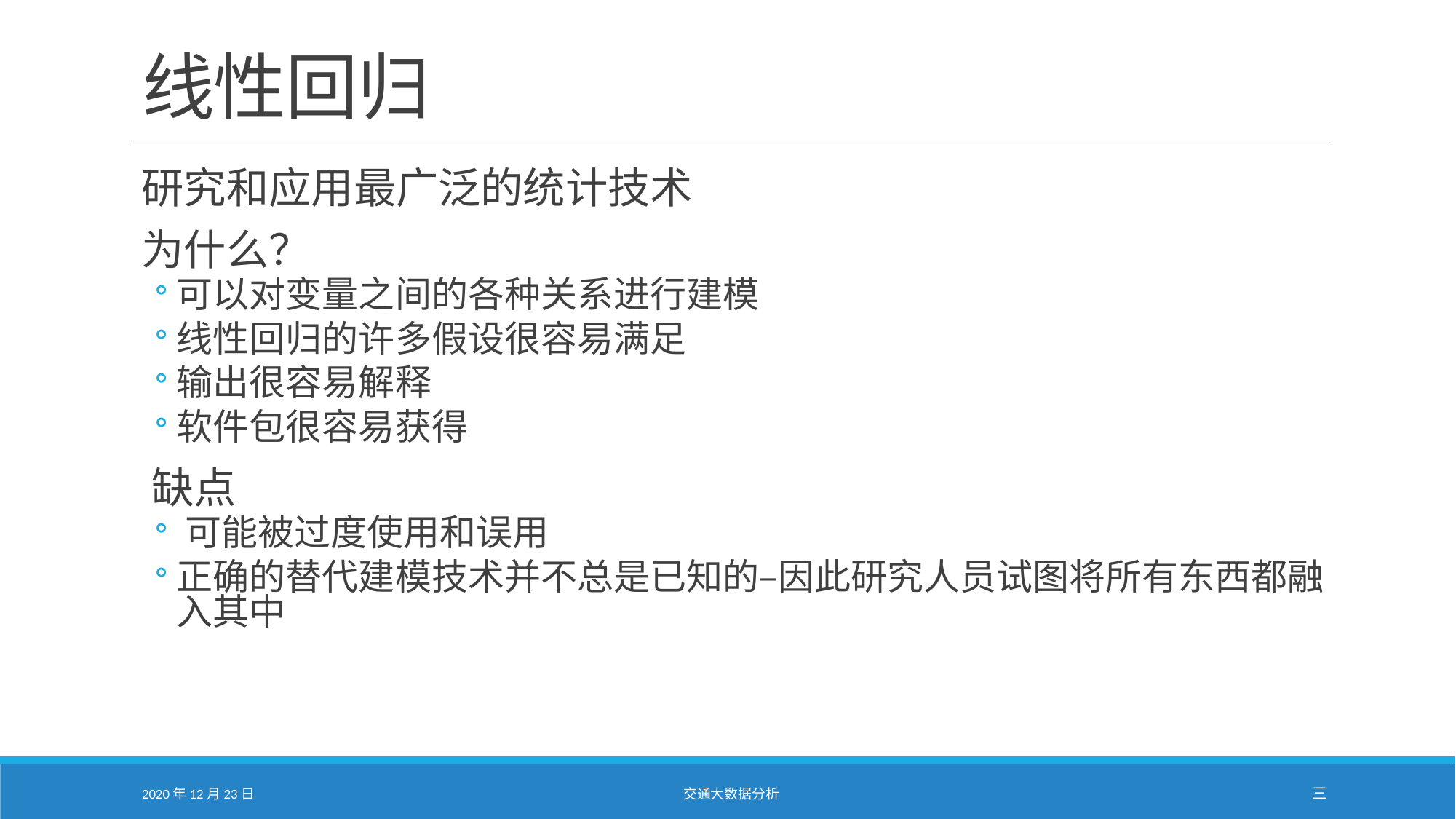

# 线性回归
研究和应用最广泛的统计技术
为什么？
可以对变量之间的各种关系进行建模
线性回归的许多假设很容易满足
输出很容易解释
软件包很容易获得
缺点
可能被过度使用和误用
正确的替代建模技术并不总是已知的–因此研究人员试图将所有东西都融入其中
2020年12月23日
交通大数据分析
三